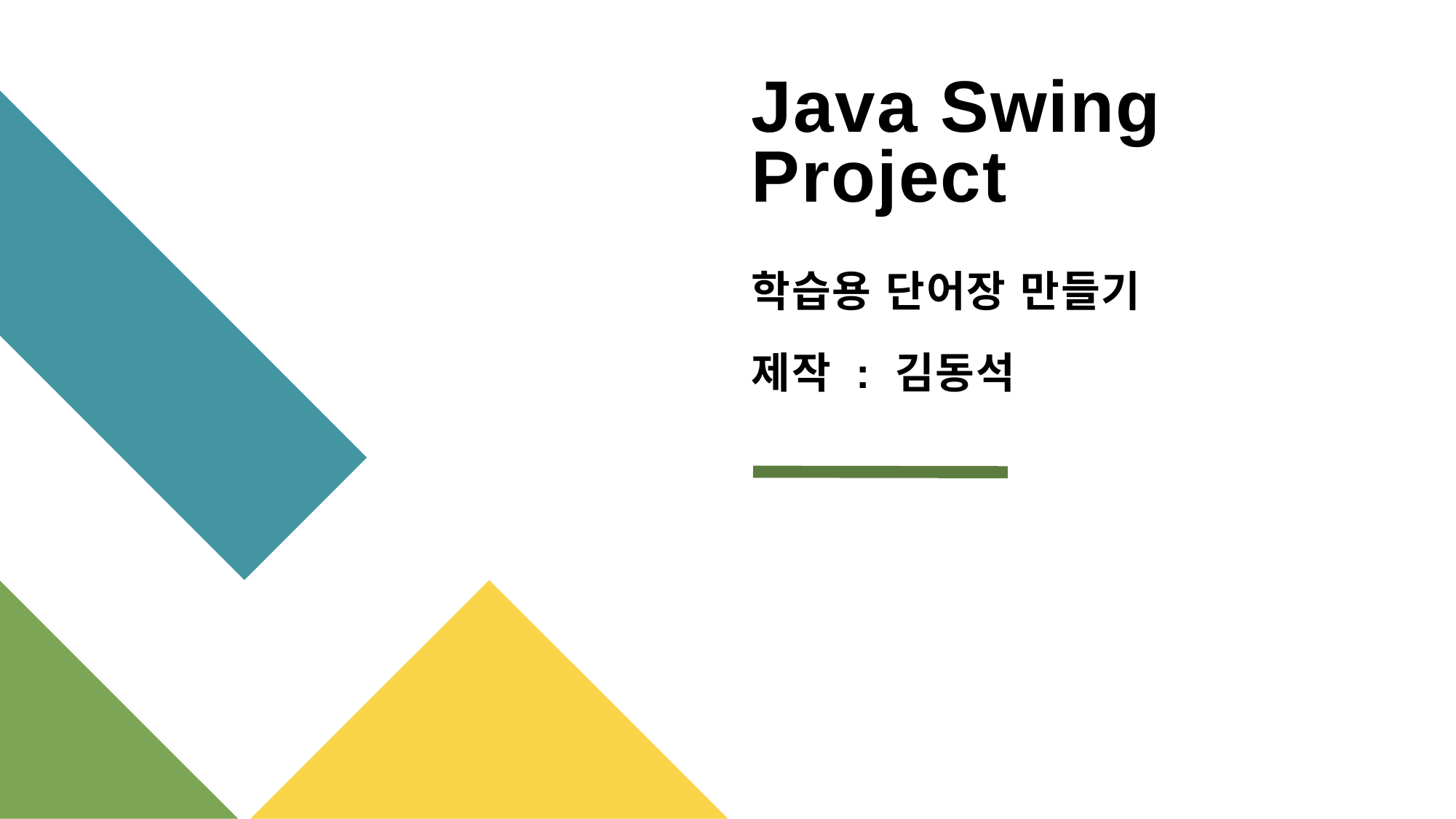

# Java Swing Project 학습용 단어장 만들기 제작 : 김동석